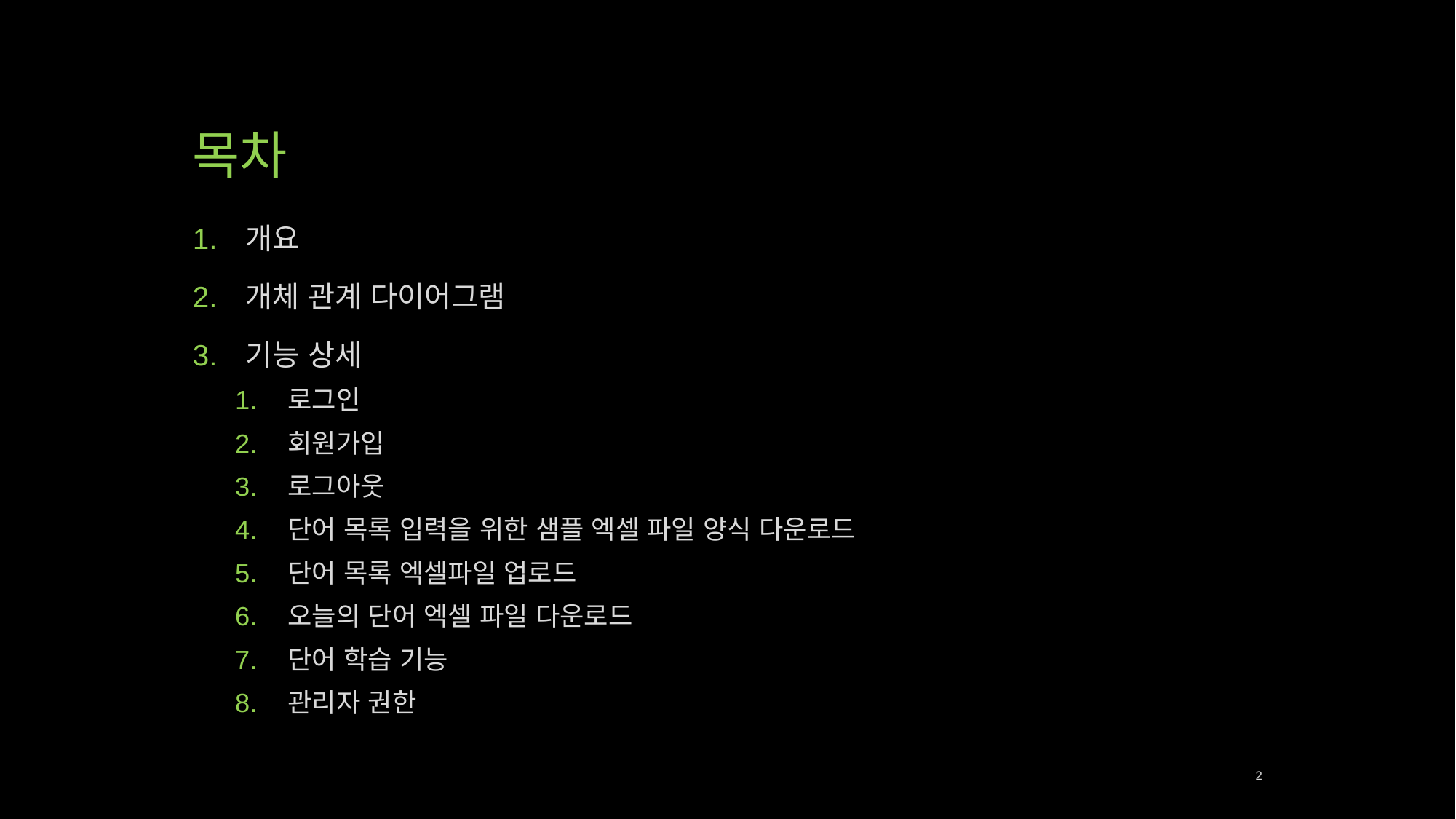

# 목차
개요
개체 관계 다이어그램
기능 상세
로그인
회원가입
로그아웃
단어 목록 입력을 위한 샘플 엑셀 파일 양식 다운로드
단어 목록 엑셀파일 업로드
오늘의 단어 엑셀 파일 다운로드
단어 학습 기능
관리자 권한

2